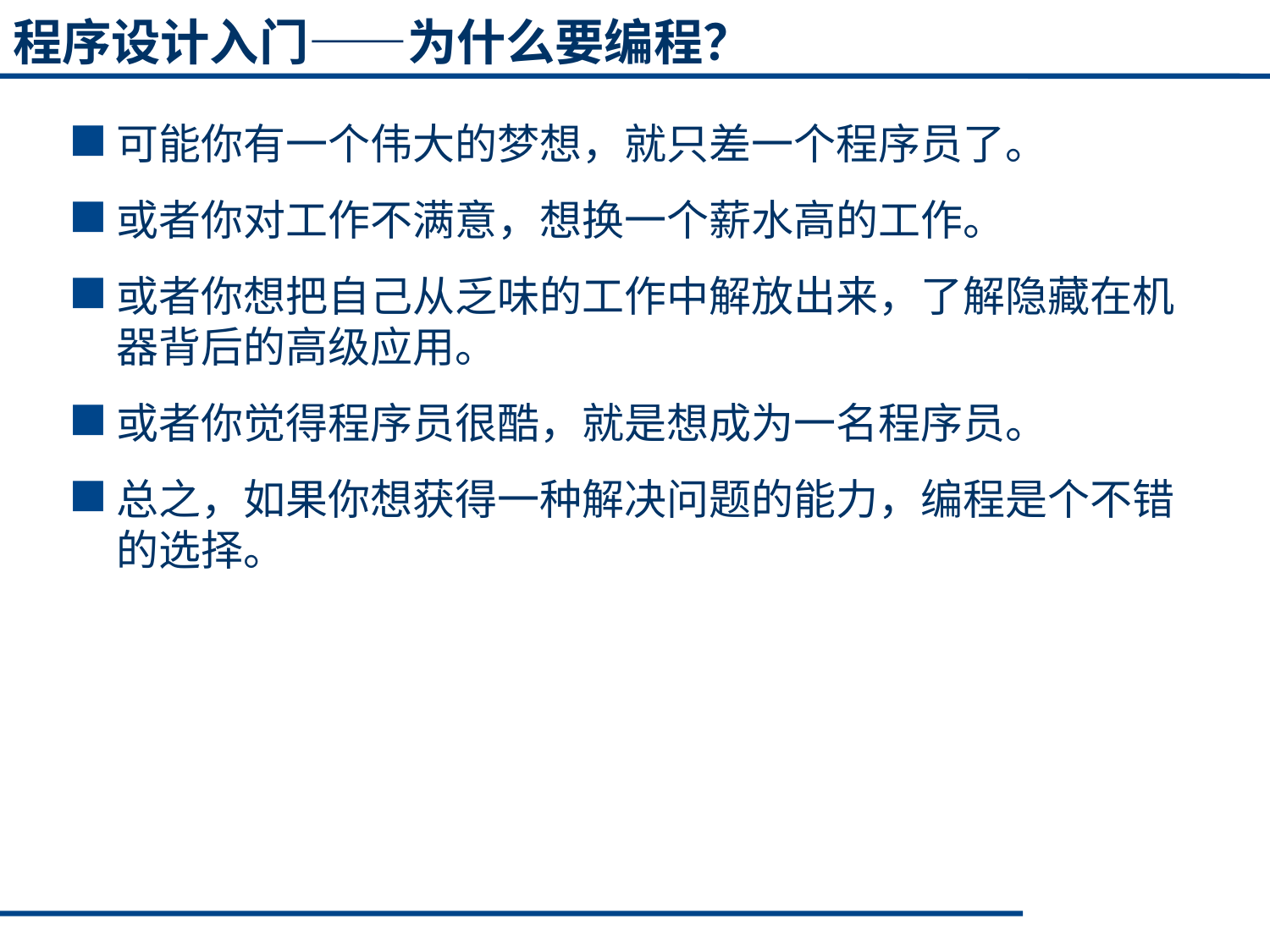

# 程序设计入门——为什么要编程？
可能你有一个伟大的梦想，就只差一个程序员了。
或者你对工作不满意，想换一个薪水高的工作。
或者你想把自己从乏味的工作中解放出来，了解隐藏在机器背后的高级应用。
或者你觉得程序员很酷，就是想成为一名程序员。
总之，如果你想获得一种解决问题的能力，编程是个不错的选择。